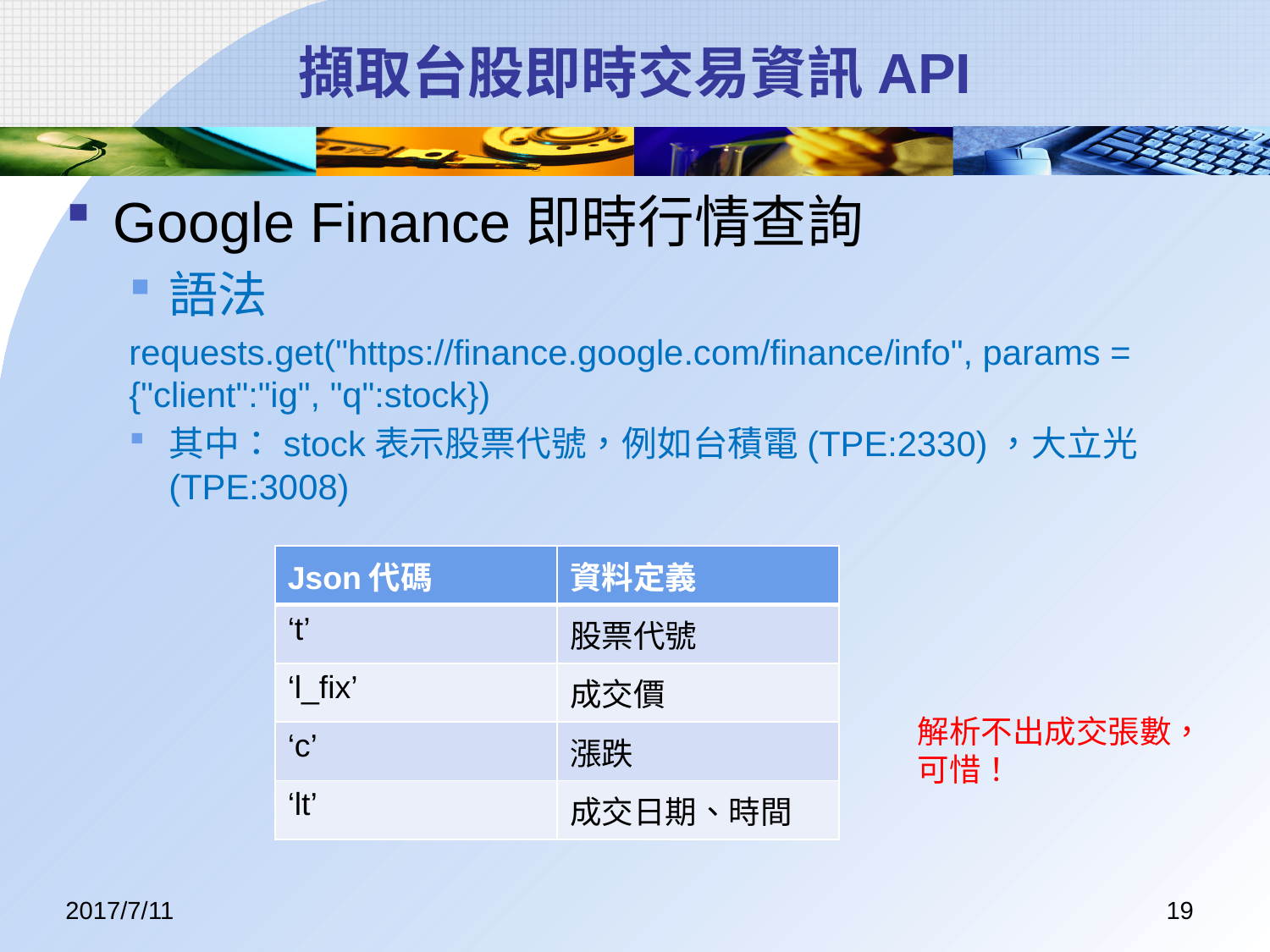

# 擷取台股即時交易資訊API
Google Finance即時行情查詢
語法
requests.get("https://finance.google.com/finance/info", params = {"client":"ig", "q":stock})
其中：stock表示股票代號，例如台積電(TPE:2330)，大立光(TPE:3008)

| Json代碼 | 資料定義 |
| --- | --- |
| ‘t’ | 股票代號 |
| ‘l\_fix’ | 成交價 |
| ‘c’ | 漲跌 |
| ‘lt’ | 成交日期、時間 |
解析不出成交張數，可惜！
2017/7/11
19